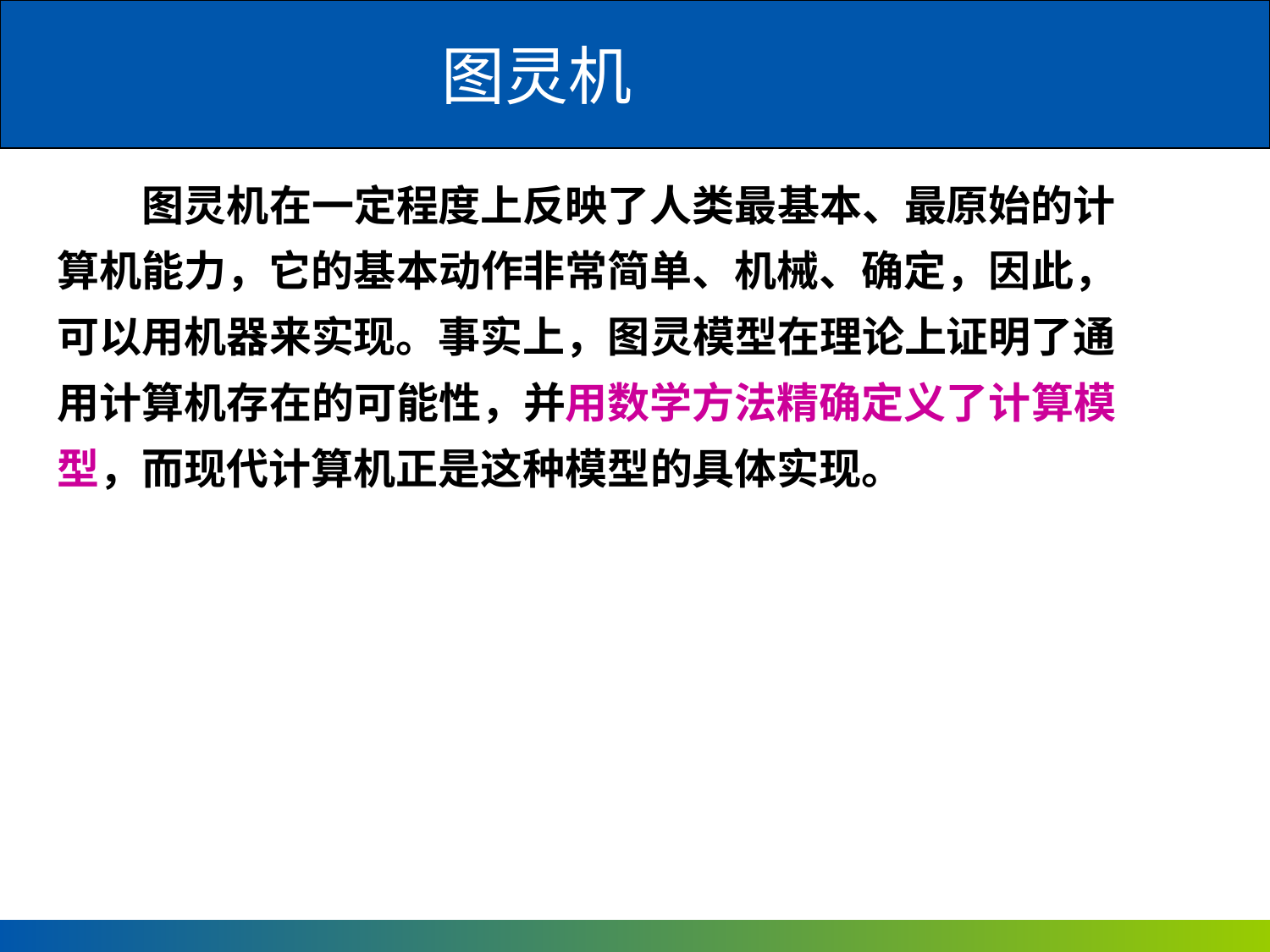

# 图灵机
　　图灵机在一定程度上反映了人类最基本、最原始的计算机能力，它的基本动作非常简单、机械、确定，因此，可以用机器来实现。事实上，图灵模型在理论上证明了通用计算机存在的可能性，并用数学方法精确定义了计算模型，而现代计算机正是这种模型的具体实现。